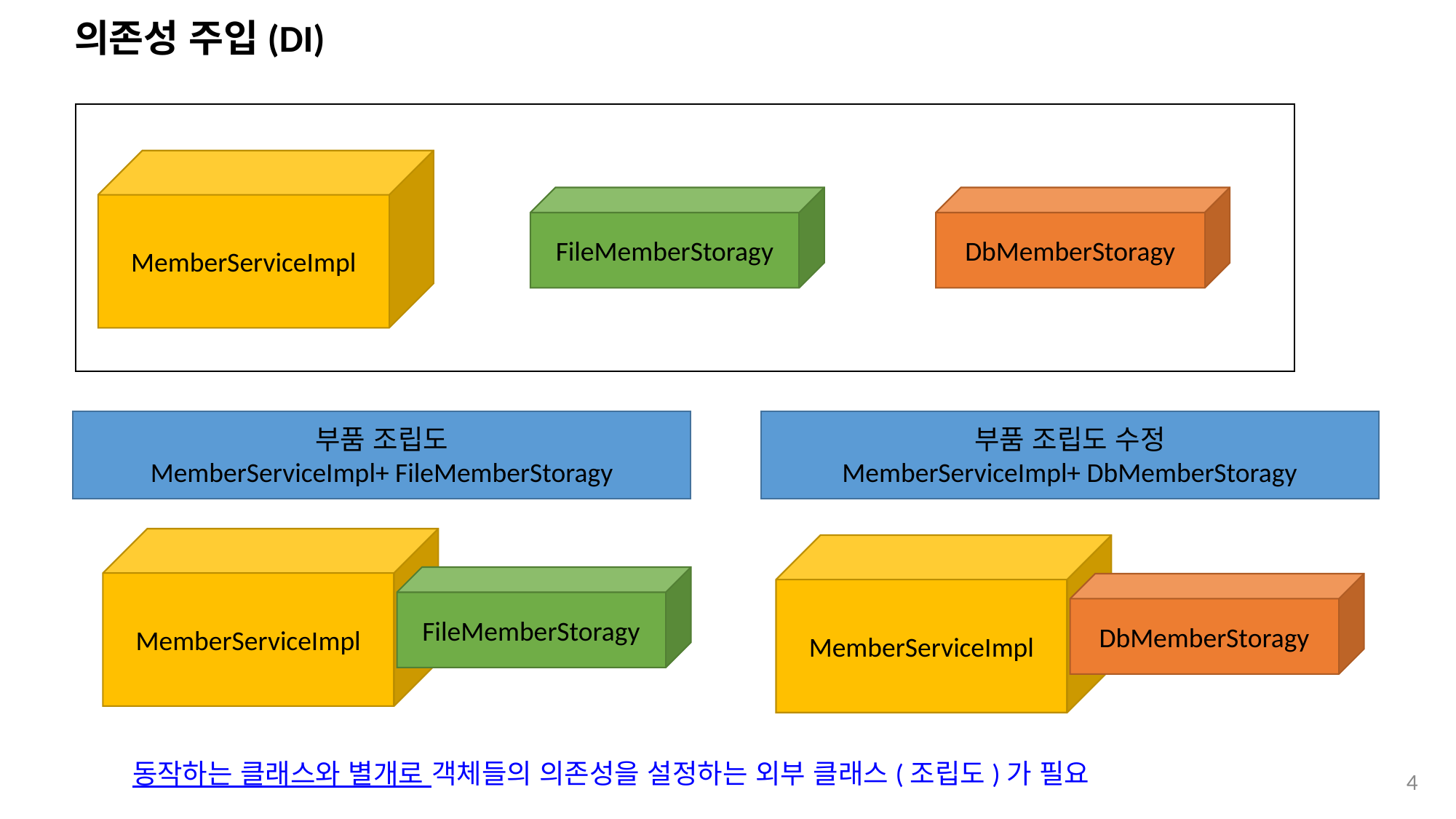

# 의존성 주입(DI)

MemberServiceImpl
FileMemberStoragy
DbMemberStoragy
부품 조립도
MemberServiceImpl+ FileMemberStoragy
부품 조립도 수정
MemberServiceImpl+ DbMemberStoragy
MemberServiceImpl
MemberServiceImpl
FileMemberStoragy
DbMemberStoragy
동작하는 클래스와 별개로 객체들의 의존성을 설정하는 외부 클래스(조립도)가 필요
4